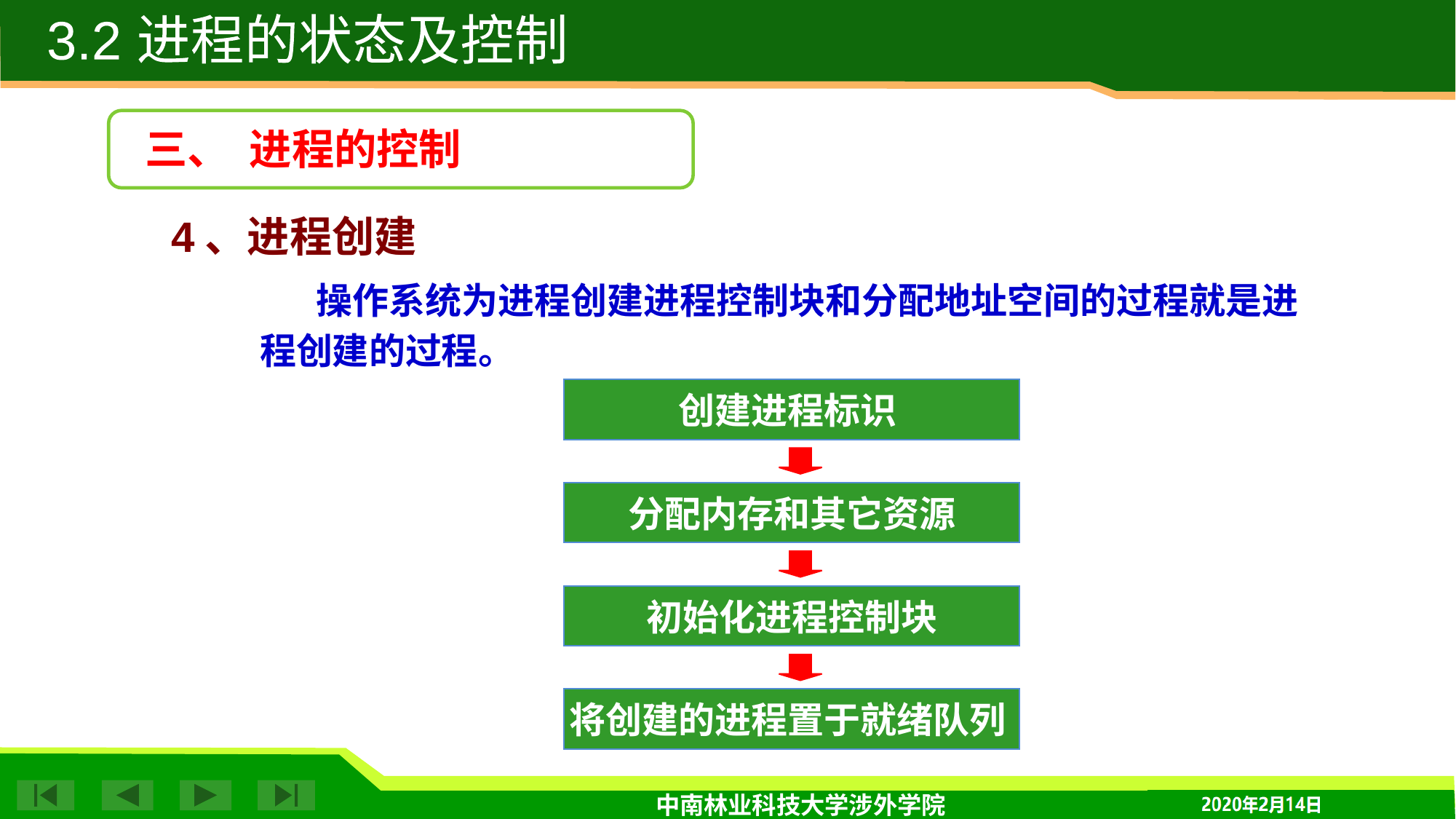

3.2 进程的状态及控制

三、  进程的控制
4、进程创建
          操作系统为进程创建进程控制块和分配地址空间的过程就是进程创建的过程。
创建进程标识

分配内存和其它资源

初始化进程控制块

将创建的进程置于就绪队列